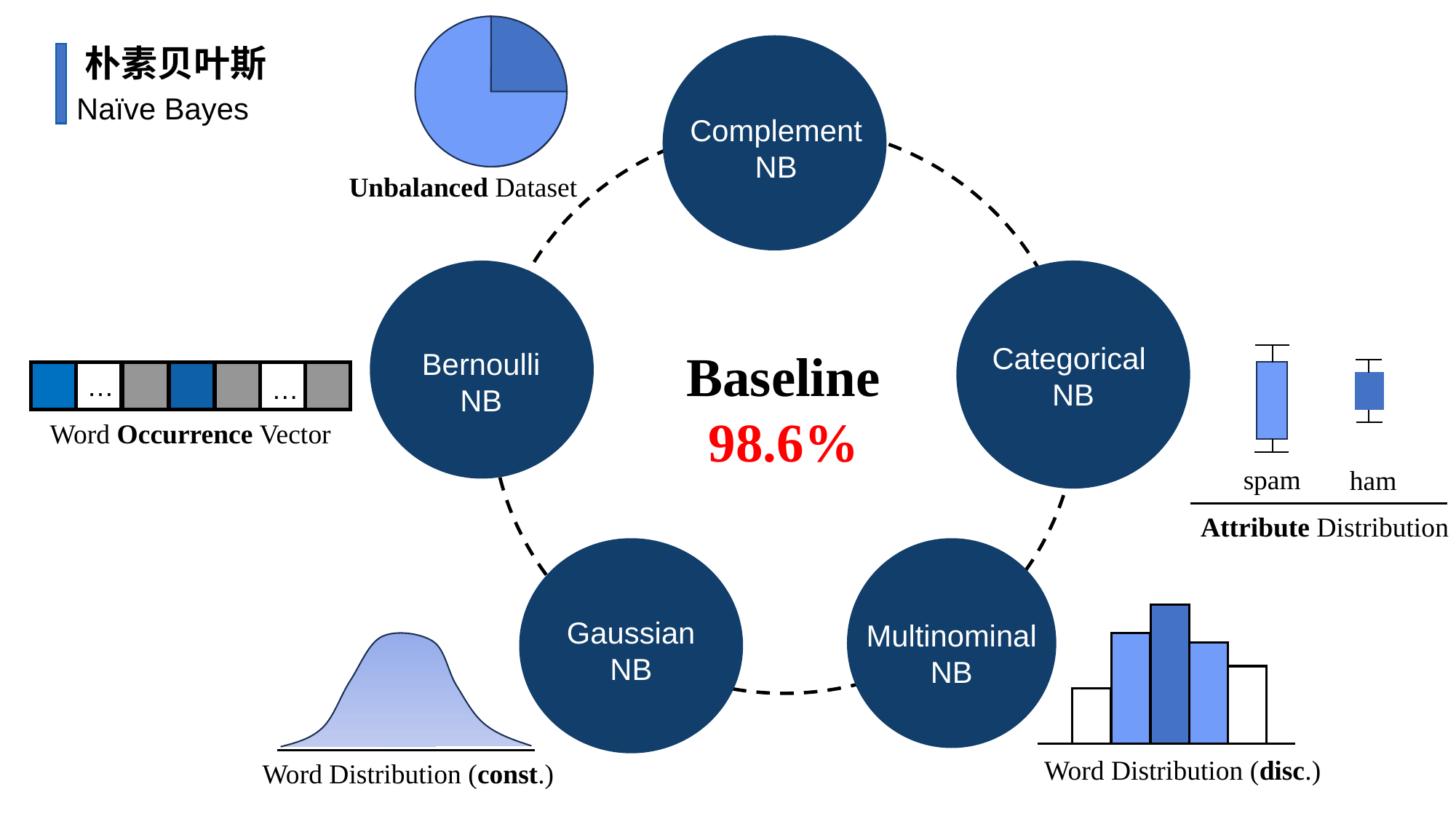

朴素贝叶斯

Complement
NB

Naïve Bayes

Unbalanced Dataset

Bernoulli
NB

Categorical
NB
Baseline
98.6%

…
…

Word Occurrence Vector
spam
ham
Attribute Distribution

Gaussian
NB

Multinominal
NB

Word Distribution (disc.)
Word Distribution (const.)